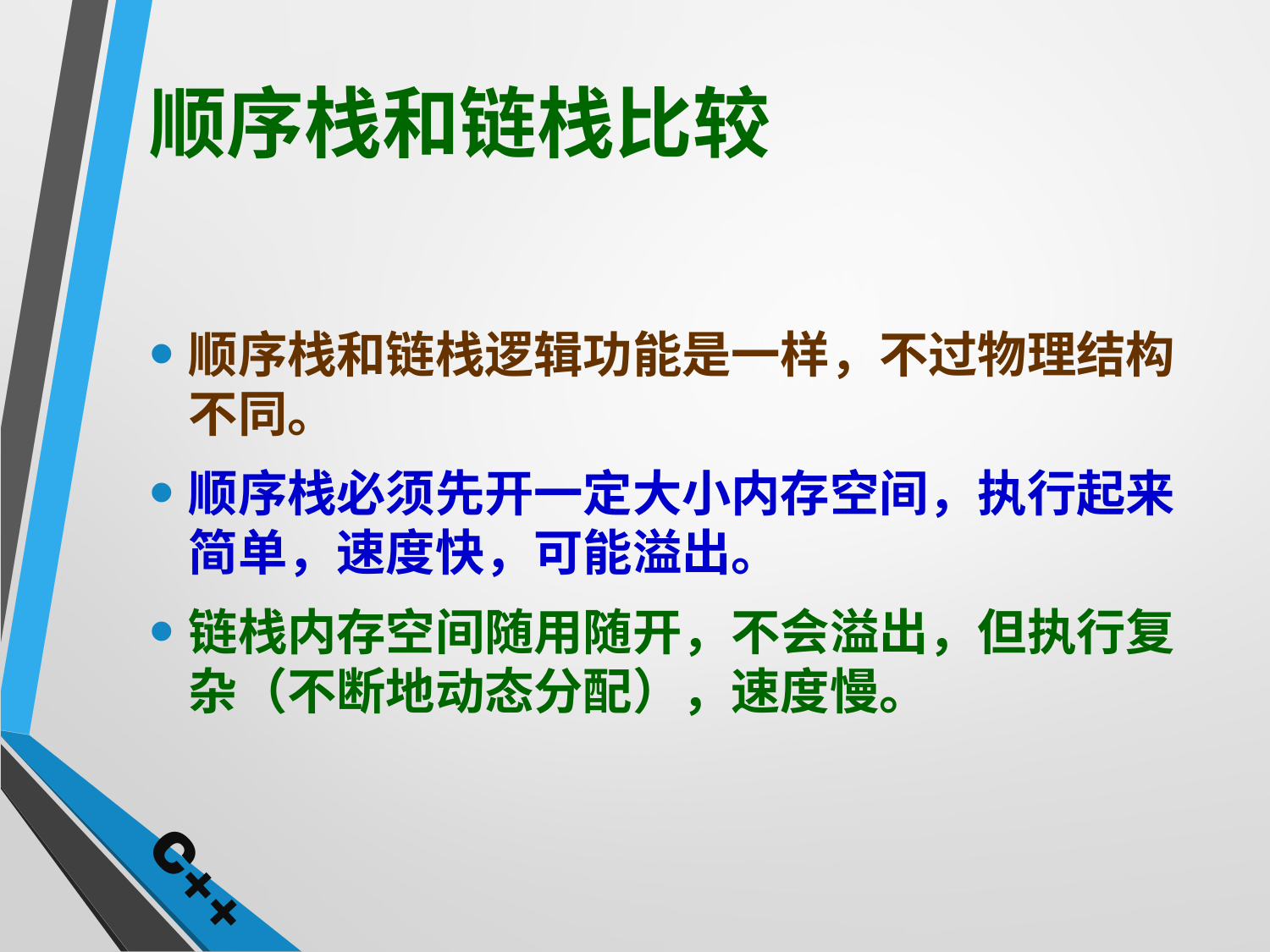

# 顺序栈和链栈比较
顺序栈和链栈逻辑功能是一样，不过物理结构不同。
顺序栈必须先开一定大小内存空间，执行起来简单，速度快，可能溢出。
链栈内存空间随用随开，不会溢出，但执行复杂（不断地动态分配），速度慢。